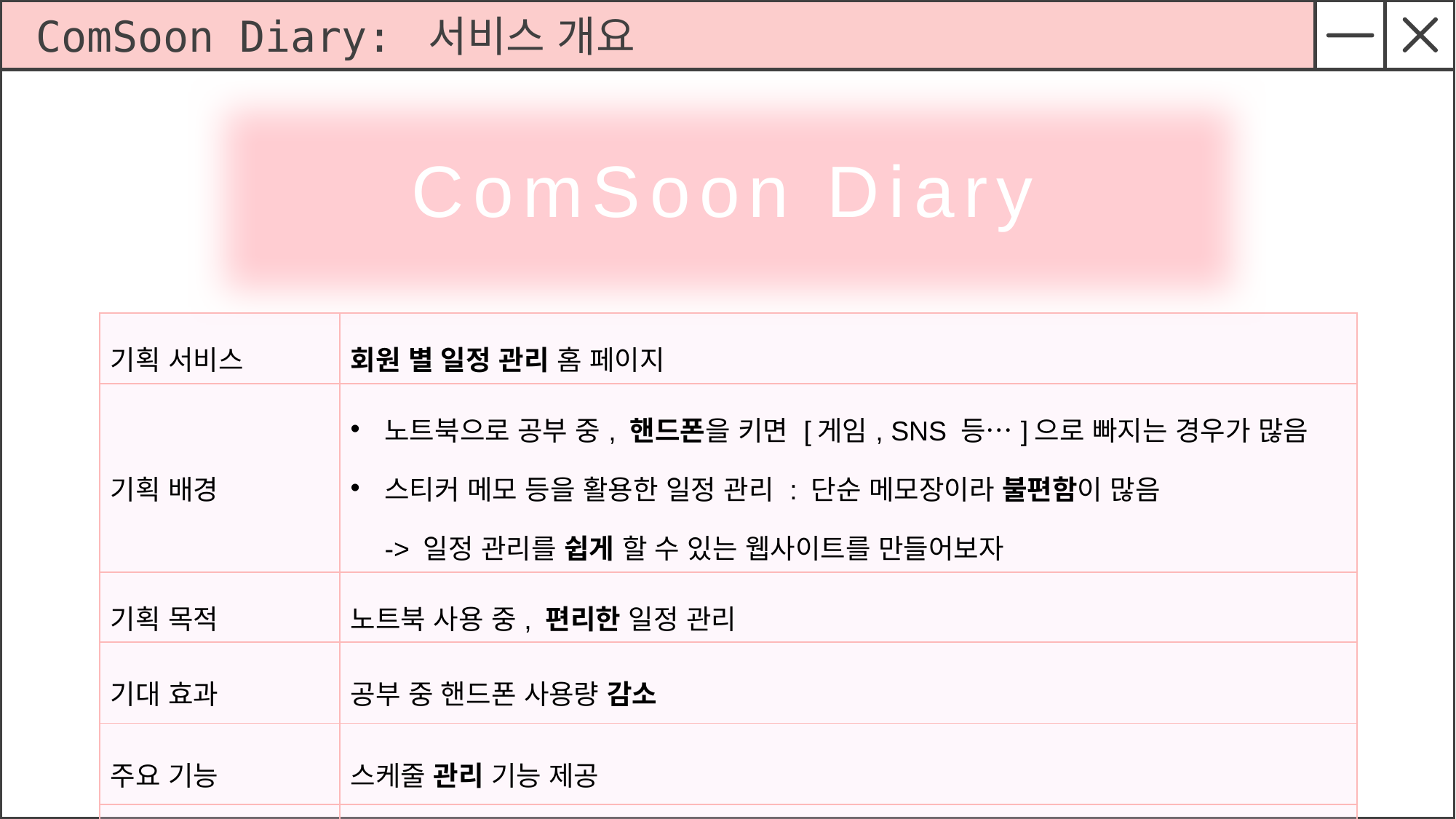

ComSoon Diary: 서비스 개요

ComSoon Diary
| 기획 서비스 | 회원 별 일정 관리 홈 페이지 |
| --- | --- |
| 기획 배경 | 노트북으로 공부 중, 핸드폰을 키면 [게임, SNS 등…]으로 빠지는 경우가 많음 스티커 메모 등을 활용한 일정 관리 : 단순 메모장이라 불편함이 많음 -> 일정 관리를 쉽게 할 수 있는 웹사이트를 만들어보자 |
| 기획 목적 | 노트북 사용 중, 편리한 일정 관리 |
| 기대 효과 | 공부 중 핸드폰 사용량 감소 |
| 주요 기능 | 스케줄 관리 기능 제공 |
| 주요 고객 | 컴퓨터공학과 대학생 |